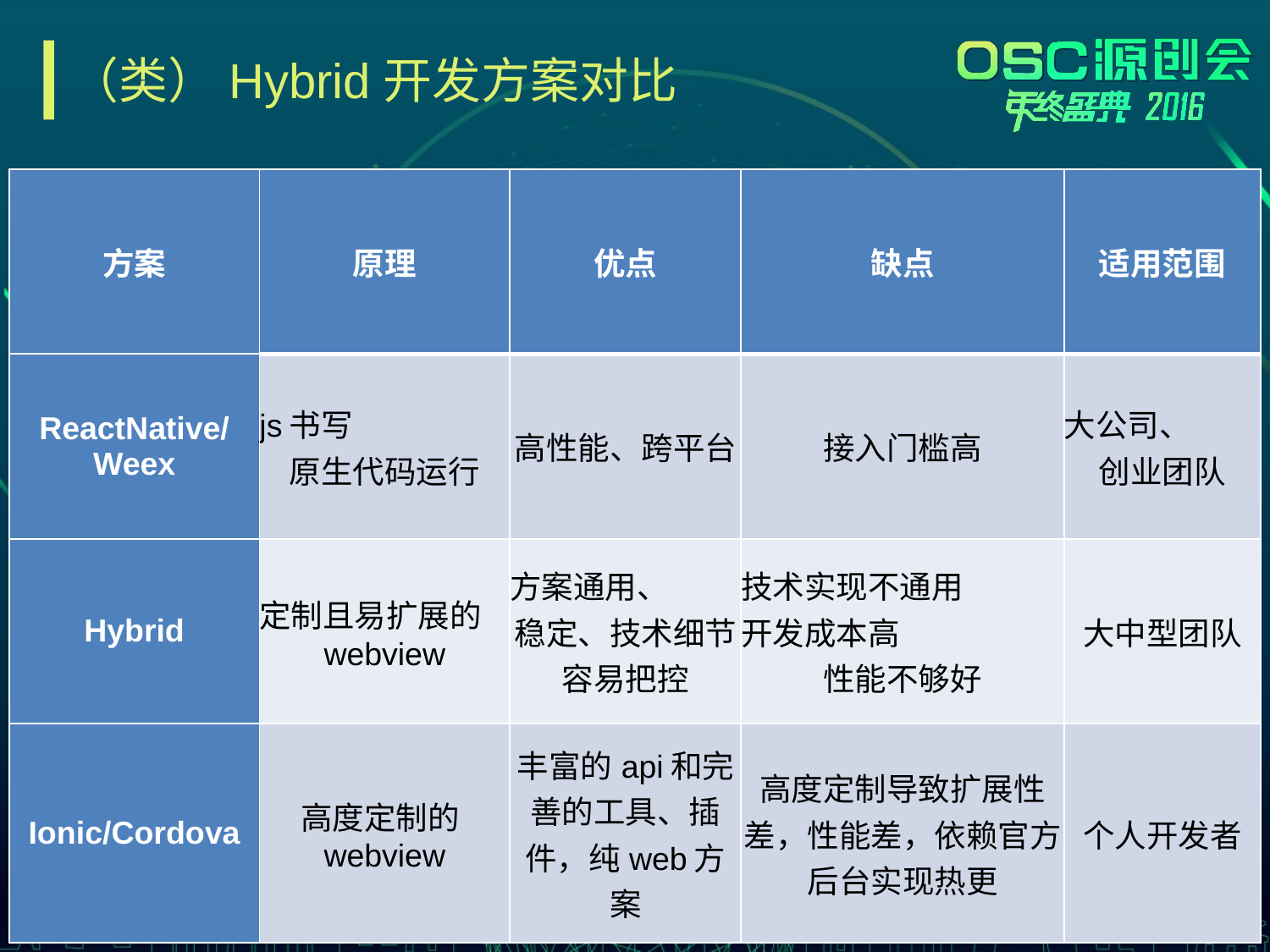

# （类）Hybrid开发方案对比
| 方案 | 原理 | 优点 | 缺点 | 适用范围 |
| --- | --- | --- | --- | --- |
| ReactNative/ Weex | js书写 原生代码运行 | 高性能、跨平台 | 接入门槛高 | 大公司、 创业团队 |
| Hybrid | 定制且易扩展的 webview | 方案通用、 稳定、技术细节容易把控 | 技术实现不通用 开发成本高 性能不够好 | 大中型团队 |
| Ionic/Cordova | 高度定制的webview | 丰富的api和完善的工具、插件，纯web方案 | 高度定制导致扩展性差，性能差，依赖官方后台实现热更 | 个人开发者 |